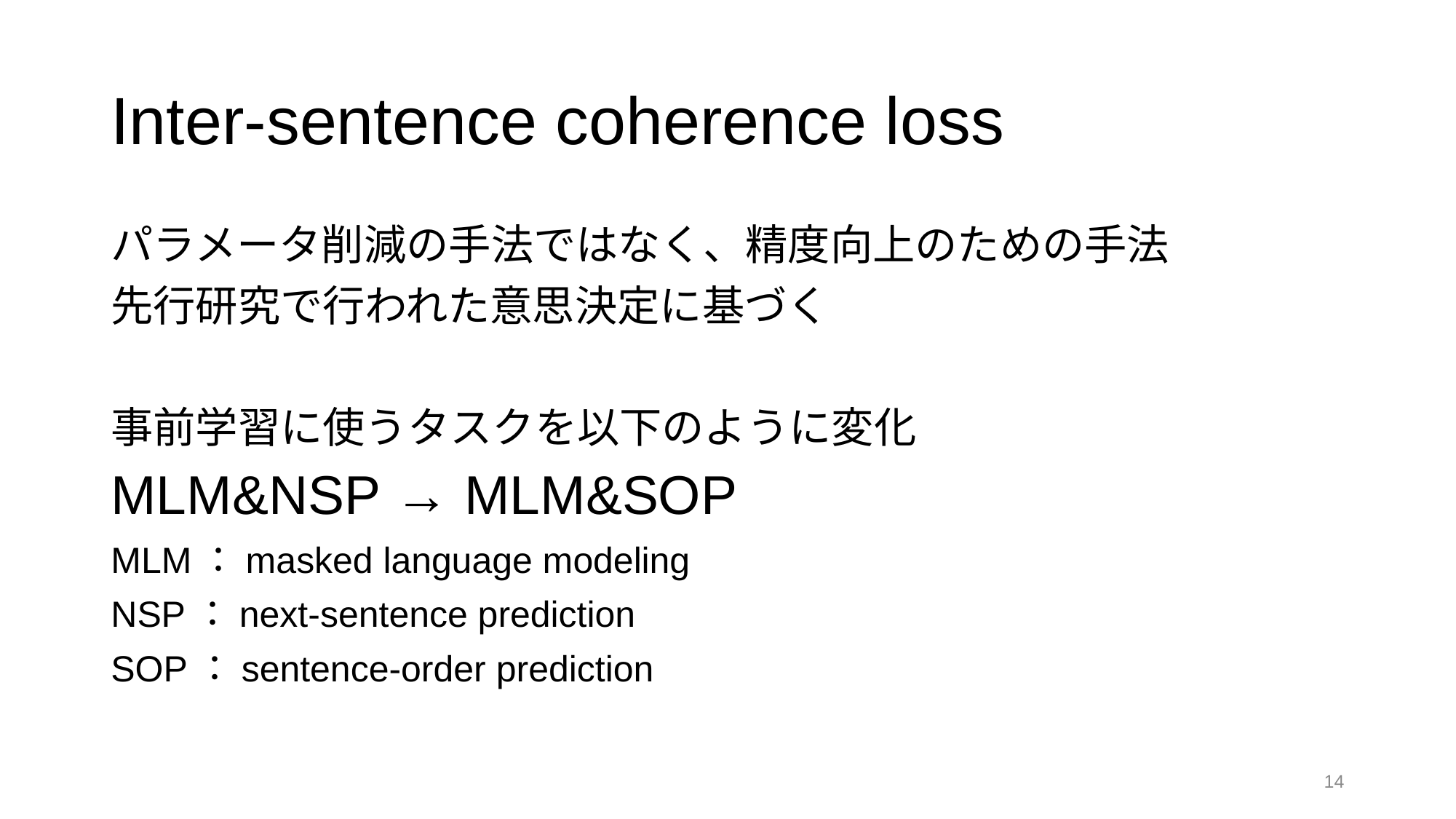

# Inter-sentence coherence loss
パラメータ削減の手法ではなく、精度向上のための手法
先行研究で行われた意思決定に基づく

事前学習に使うタスクを以下のように変化
MLM&NSP → MLM&SOP
MLM：masked language modeling
NSP：next-sentence prediction
SOP：sentence-order prediction

14